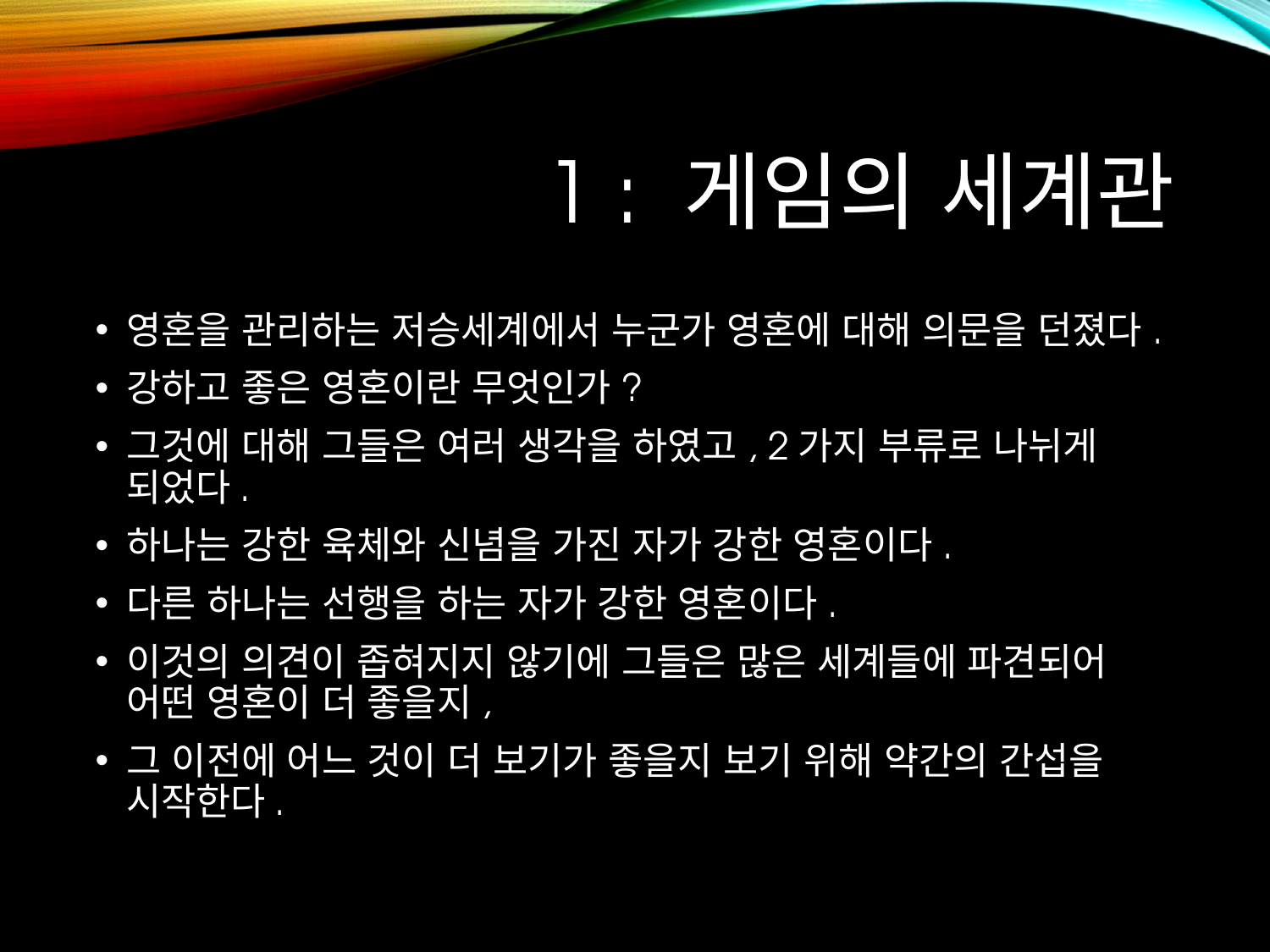

# 1 : 게임의 세계관
영혼을 관리하는 저승세계에서 누군가 영혼에 대해 의문을 던졌다.
강하고 좋은 영혼이란 무엇인가?
그것에 대해 그들은 여러 생각을 하였고, 2가지 부류로 나뉘게 되었다.
하나는 강한 육체와 신념을 가진 자가 강한 영혼이다.
다른 하나는 선행을 하는 자가 강한 영혼이다.
이것의 의견이 좁혀지지 않기에 그들은 많은 세계들에 파견되어 어떤 영혼이 더 좋을지,
그 이전에 어느 것이 더 보기가 좋을지 보기 위해 약간의 간섭을 시작한다.